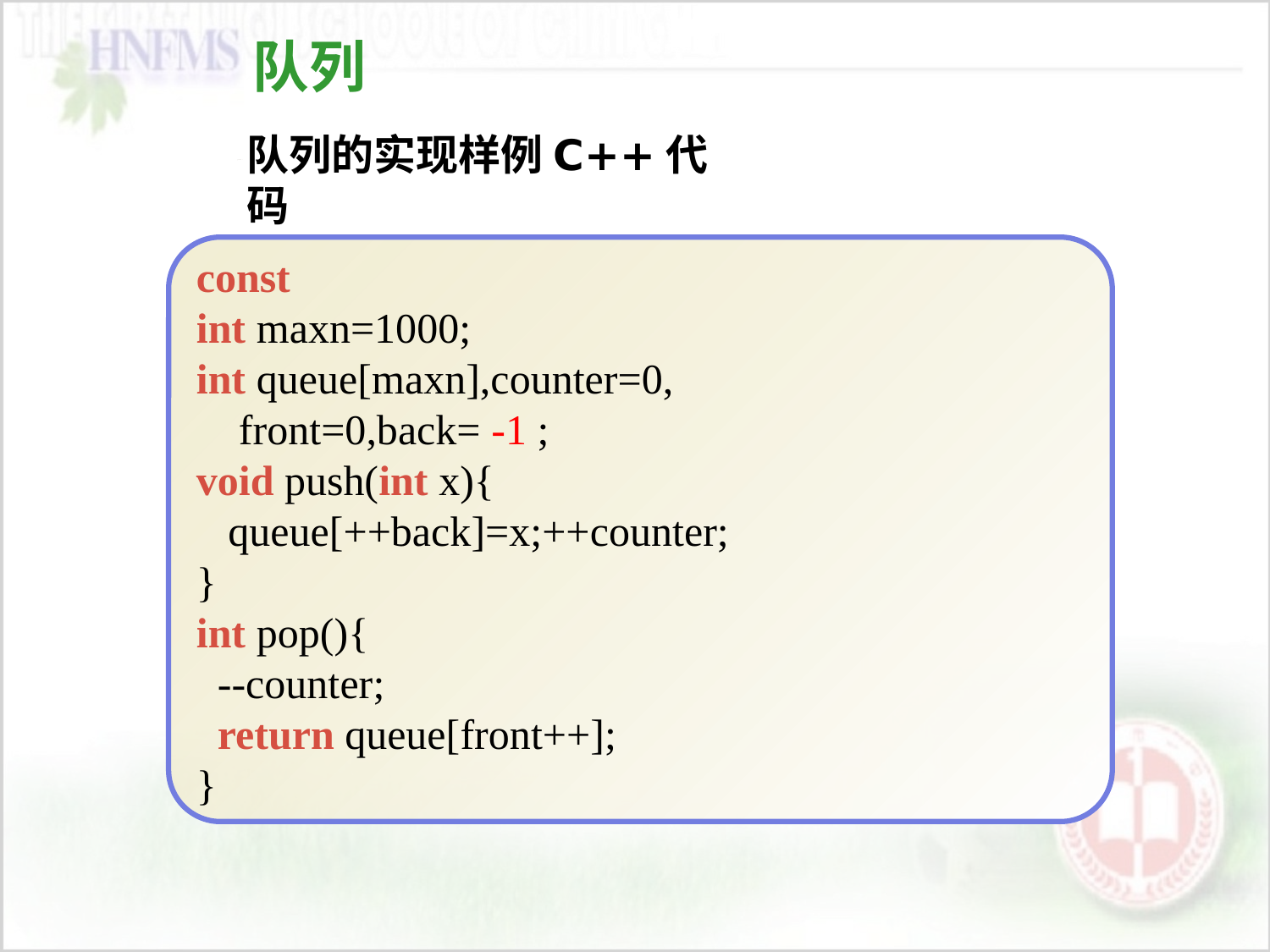

队列
队列的实现样例C++代码
const
int maxn=1000;
int queue[maxn],counter=0,
    front=0,back= -1 ;
void push(int x){
   queue[++back]=x;++counter;
}
int pop(){
  --counter;
  return queue[front++];
}